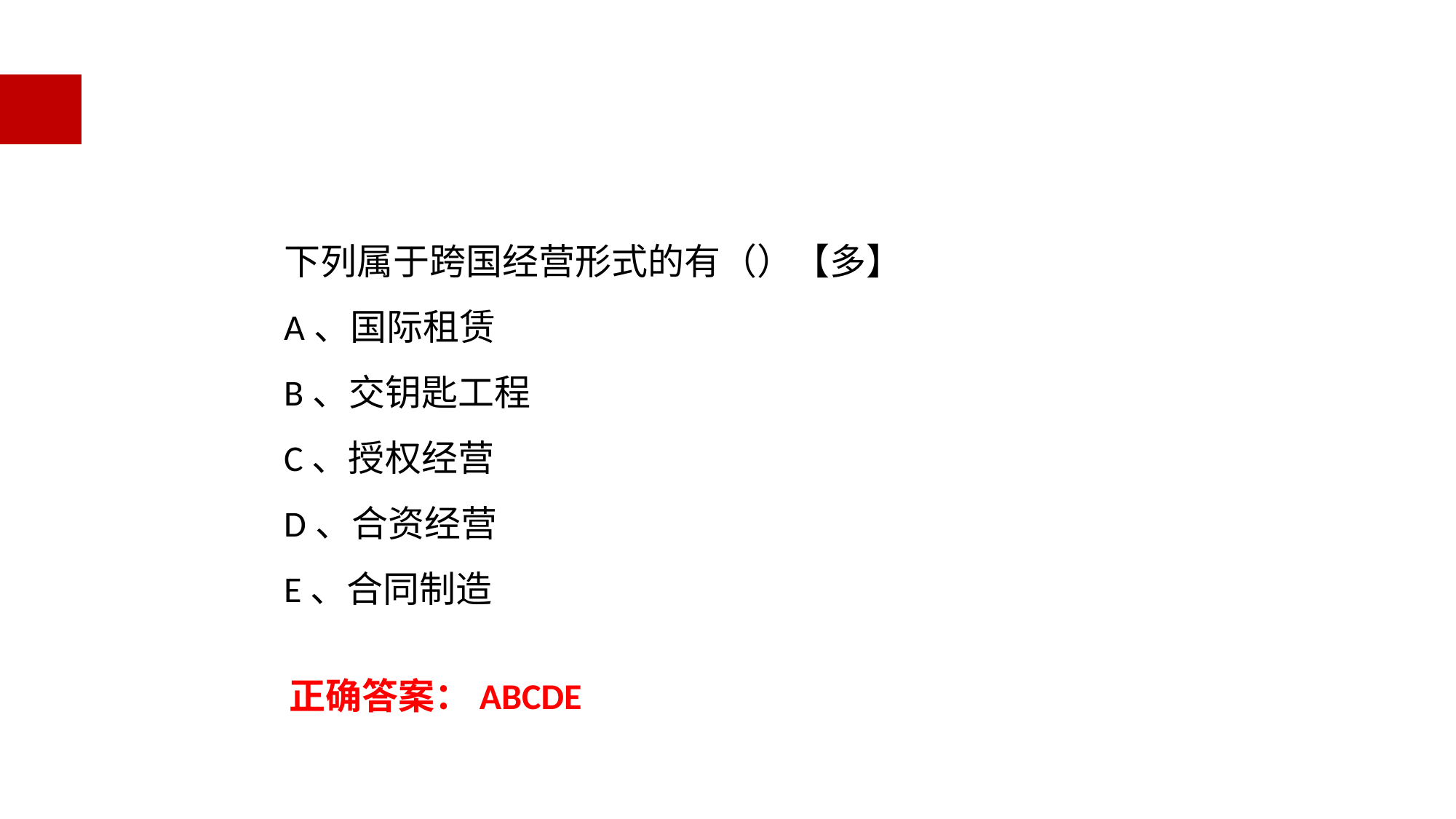

下列属于跨国经营形式的有（）【多】
A、国际租赁
B、交钥匙工程
C、授权经营
D、合资经营
E、合同制造
正确答案：ABCDE